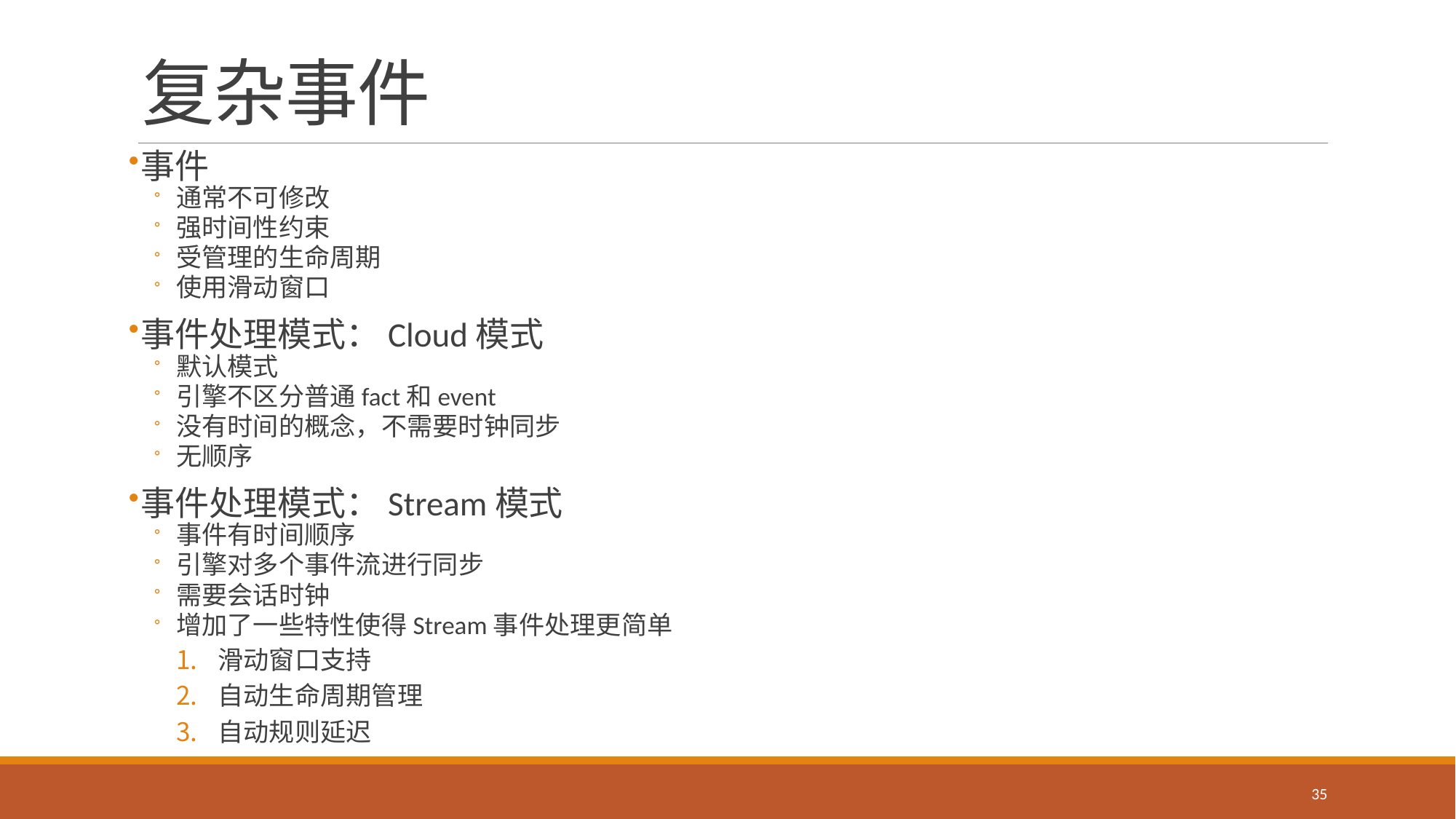

# 复杂事件
事件
通常不可修改
强时间性约束
受管理的生命周期
使用滑动窗口
事件处理模式：Cloud模式
默认模式
引擎不区分普通fact和event
没有时间的概念，不需要时钟同步
无顺序
事件处理模式：Stream模式
事件有时间顺序
引擎对多个事件流进行同步
需要会话时钟
增加了一些特性使得Stream事件处理更简单
滑动窗口支持
自动生命周期管理
自动规则延迟

35